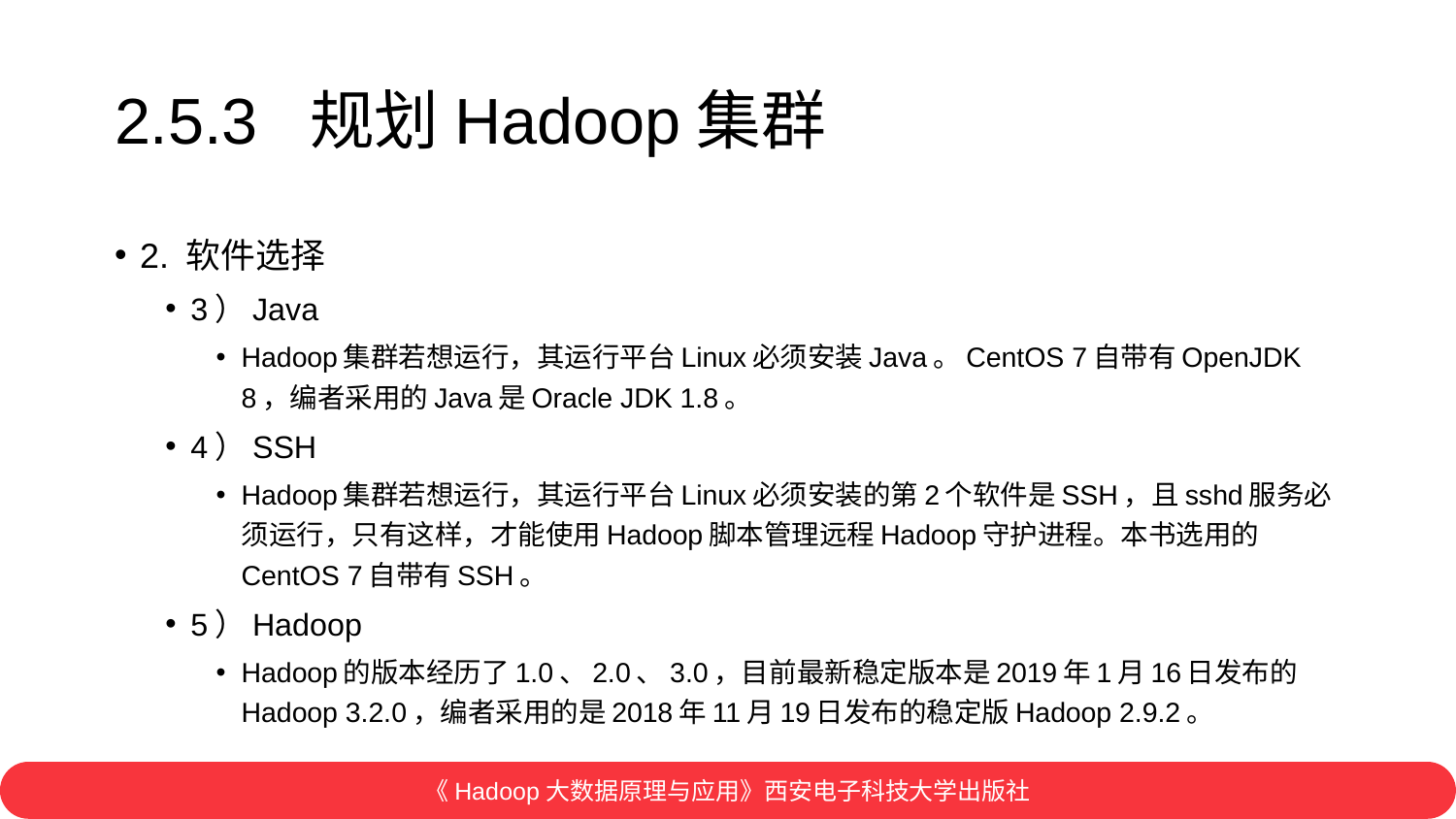

# 2.5.3  规划Hadoop集群
2. 软件选择
3）Java
Hadoop集群若想运行，其运行平台Linux必须安装Java。CentOS 7自带有OpenJDK 8，编者采用的Java是Oracle JDK 1.8。
4）SSH
Hadoop集群若想运行，其运行平台Linux必须安装的第2个软件是SSH，且sshd服务必须运行，只有这样，才能使用Hadoop脚本管理远程Hadoop守护进程。本书选用的CentOS 7自带有SSH。
5）Hadoop
Hadoop的版本经历了1.0、2.0、3.0，目前最新稳定版本是2019年1月16日发布的Hadoop 3.2.0，编者采用的是2018年11月19日发布的稳定版Hadoop 2.9.2。